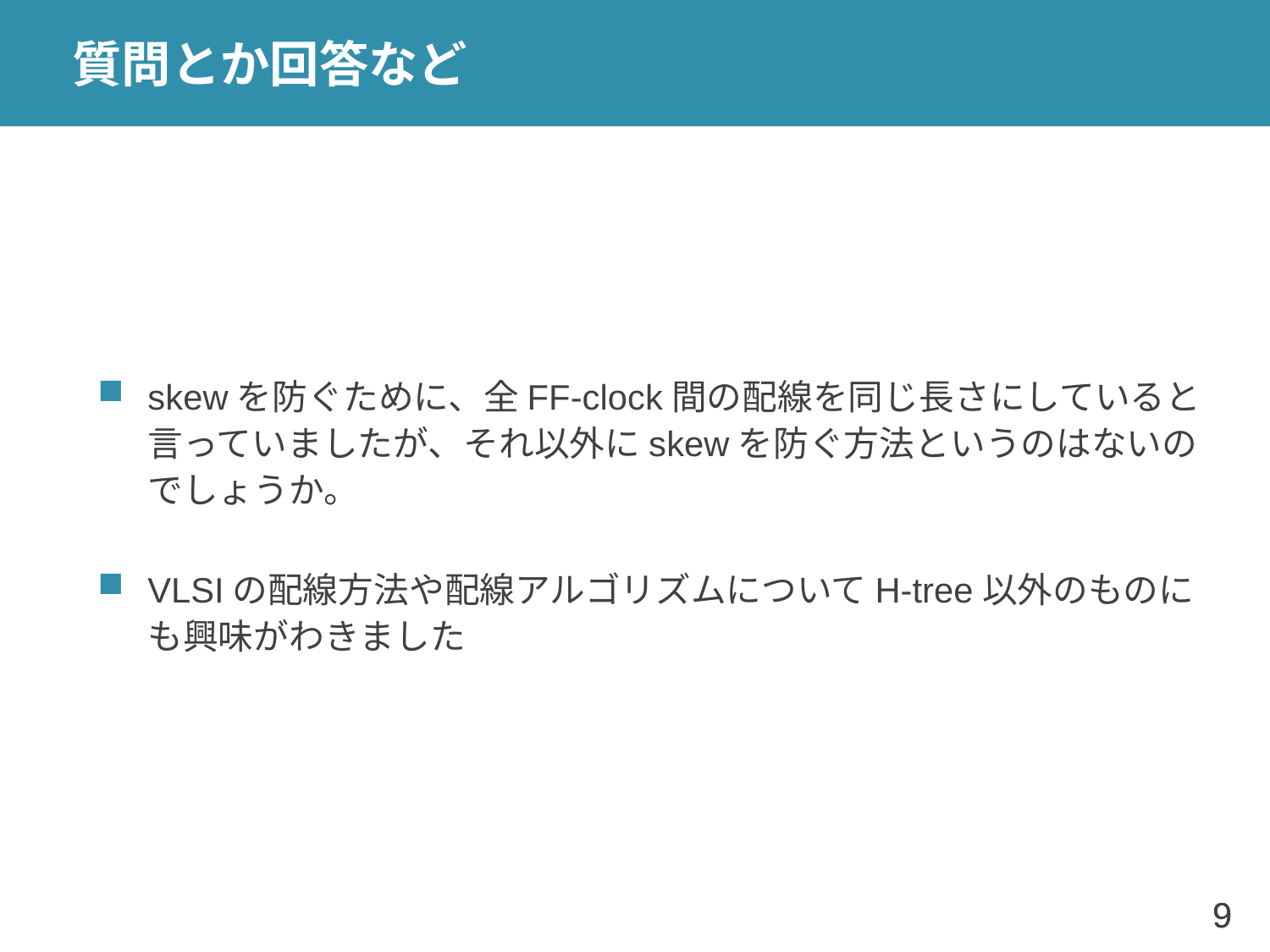

# 質問とか回答など
skewを防ぐために、全FF-clock間の配線を同じ長さにしていると言っていましたが、それ以外にskewを防ぐ方法というのはないのでしょうか。
VLSIの配線方法や配線アルゴリズムについてH-tree以外のものにも興味がわきました